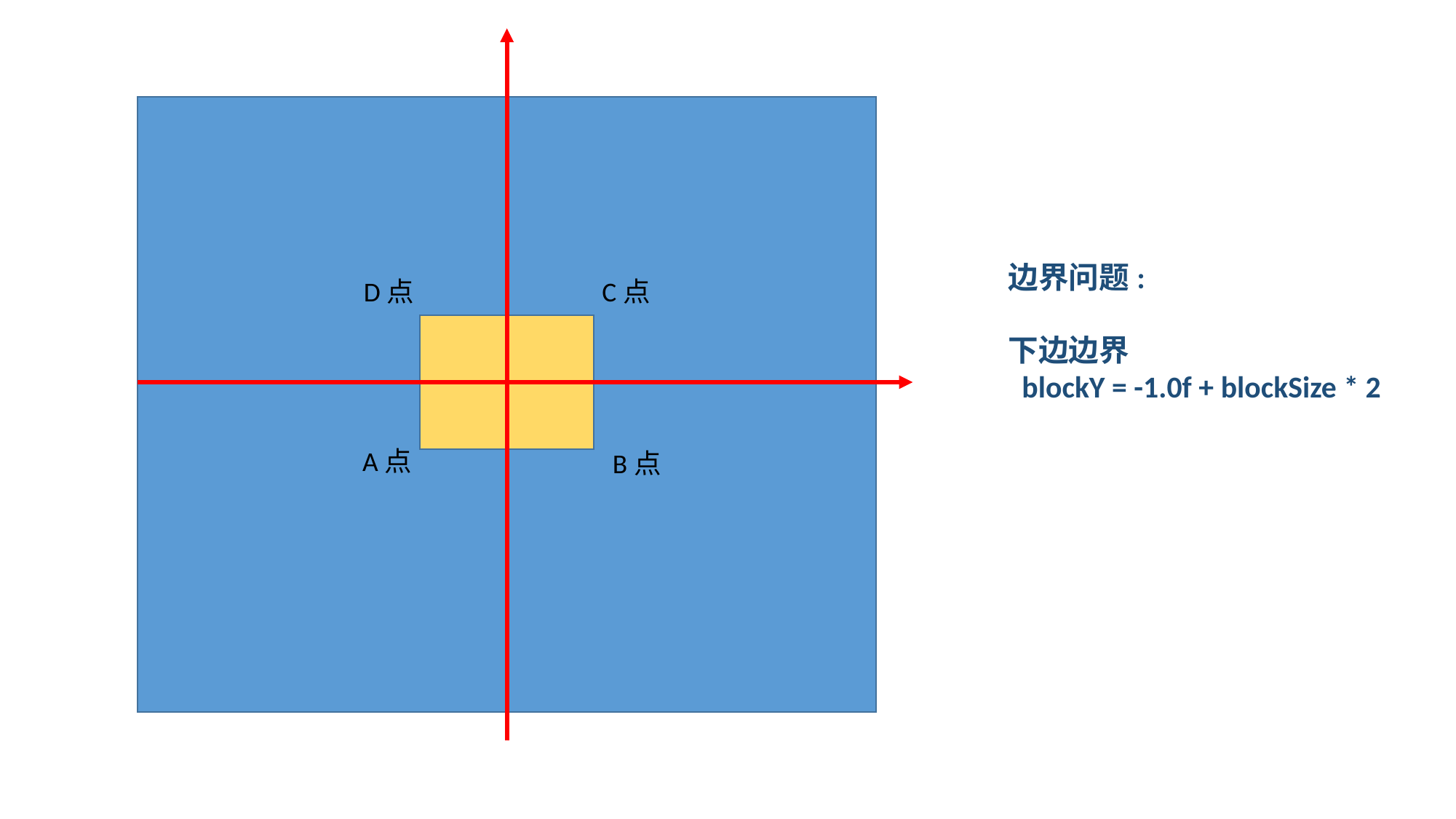

啊
边界问题:

下边边界
  blockY = -1.0f + blockSize * 2

D点
C点

A点
B点